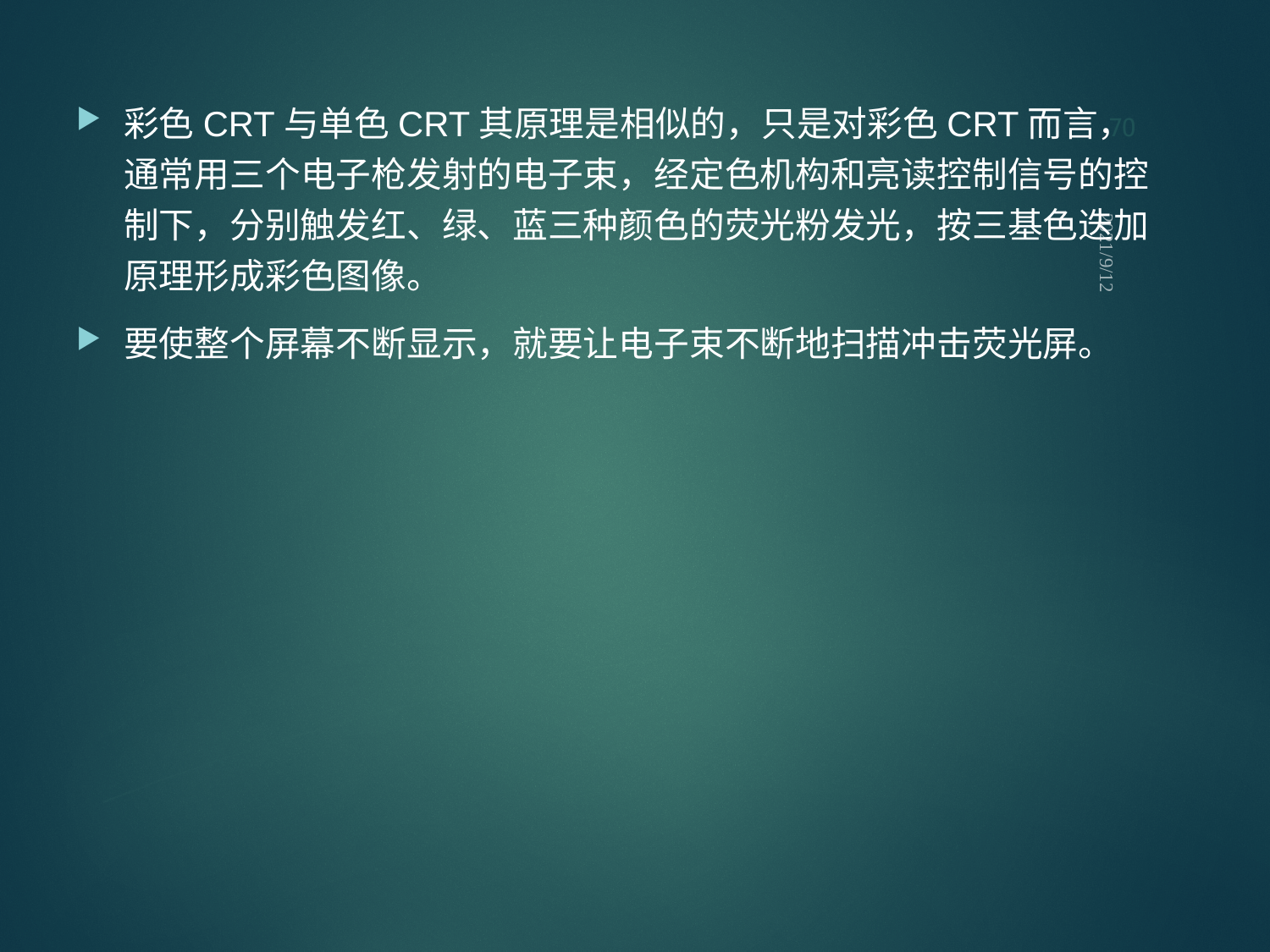

70
彩色CRT与单色CRT其原理是相似的，只是对彩色CRT而言，通常用三个电子枪发射的电子束，经定色机构和亮读控制信号的控制下，分别触发红、绿、蓝三种颜色的荧光粉发光，按三基色迭加原理形成彩色图像。
要使整个屏幕不断显示，就要让电子束不断地扫描冲击荧光屏。
2021/9/12